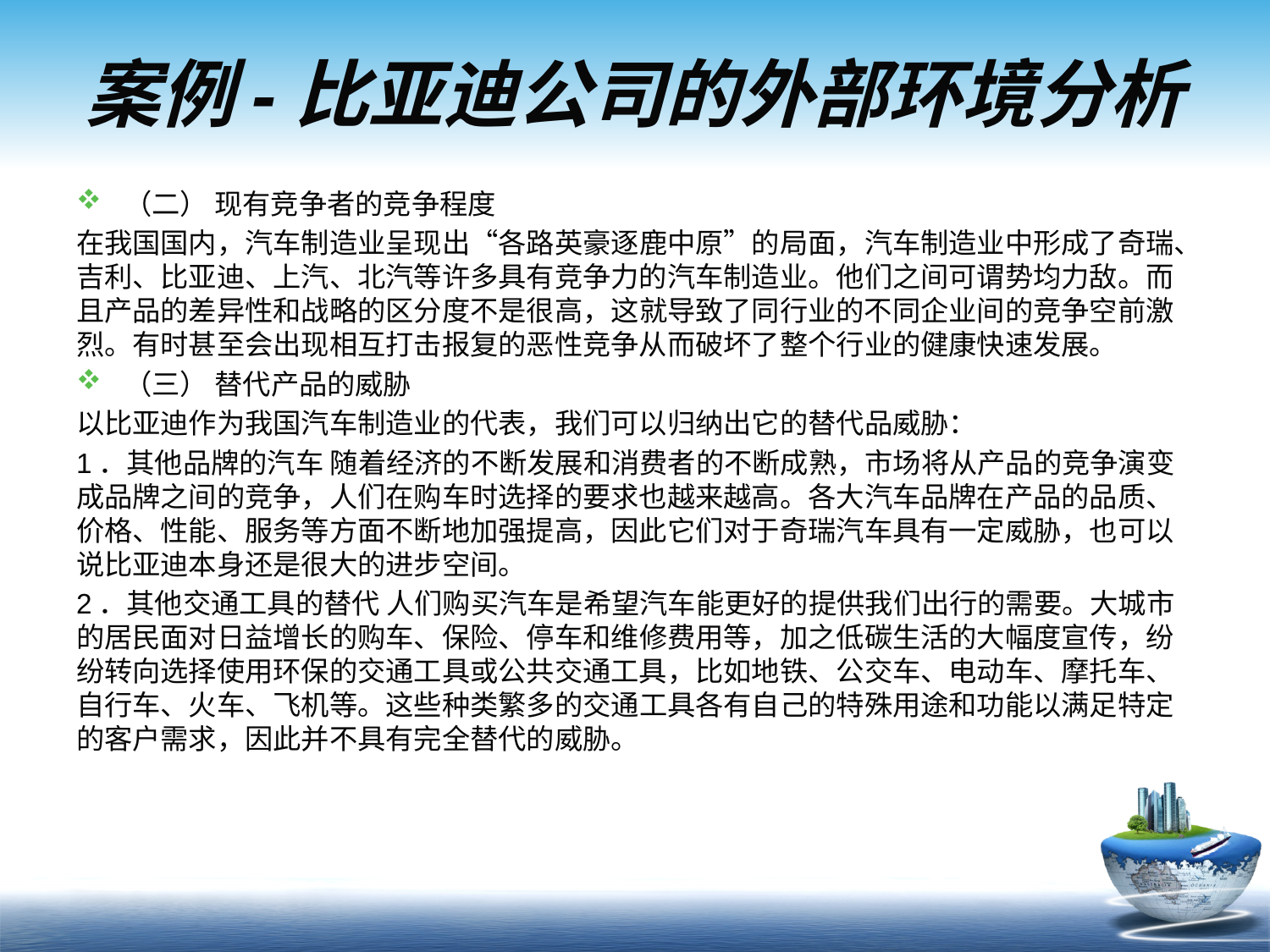

# 案例-比亚迪公司的外部环境分析
（二） 现有竞争者的竞争程度
在我国国内，汽车制造业呈现出“各路英豪逐鹿中原”的局面，汽车制造业中形成了奇瑞、吉利、比亚迪、上汽、北汽等许多具有竞争力的汽车制造业。他们之间可谓势均力敌。而且产品的差异性和战略的区分度不是很高，这就导致了同行业的不同企业间的竞争空前激烈。有时甚至会出现相互打击报复的恶性竞争从而破坏了整个行业的健康快速发展。
（三） 替代产品的威胁
以比亚迪作为我国汽车制造业的代表，我们可以归纳出它的替代品威胁：
1．其他品牌的汽车 随着经济的不断发展和消费者的不断成熟，市场将从产品的竞争演变成品牌之间的竞争，人们在购车时选择的要求也越来越高。各大汽车品牌在产品的品质、价格、性能、服务等方面不断地加强提高，因此它们对于奇瑞汽车具有一定威胁，也可以说比亚迪本身还是很大的进步空间。
2．其他交通工具的替代 人们购买汽车是希望汽车能更好的提供我们出行的需要。大城市的居民面对日益增长的购车、保险、停车和维修费用等，加之低碳生活的大幅度宣传，纷纷转向选择使用环保的交通工具或公共交通工具，比如地铁、公交车、电动车、摩托车、自行车、火车、飞机等。这些种类繁多的交通工具各有自己的特殊用途和功能以满足特定的客户需求，因此并不具有完全替代的威胁。